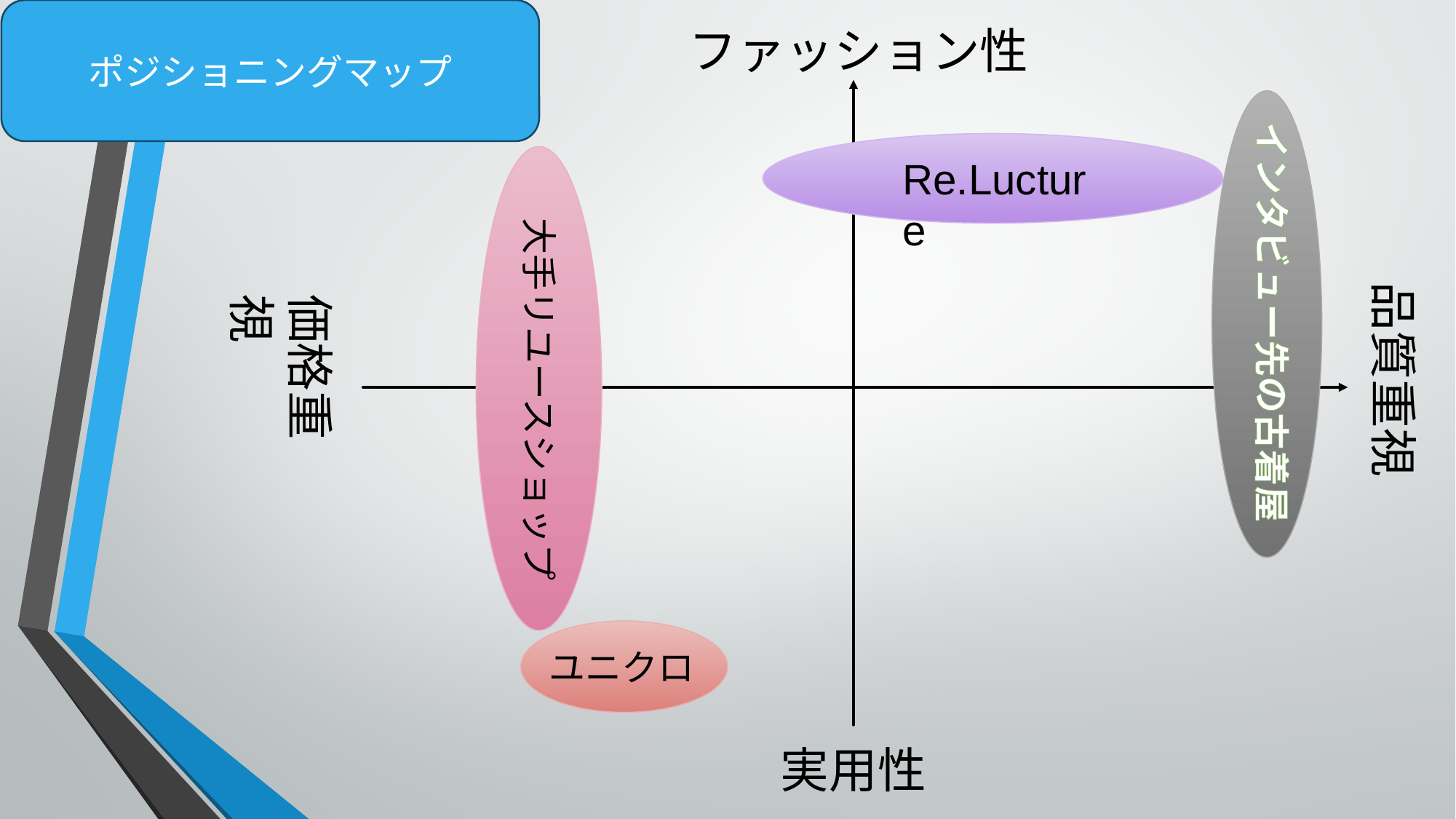

ポジショニングマップ
ファッション性

インタビュー先の古着屋

Re.Lucture
大手リユースショップ
品質重視
価格重視

ユニクロ
実用性